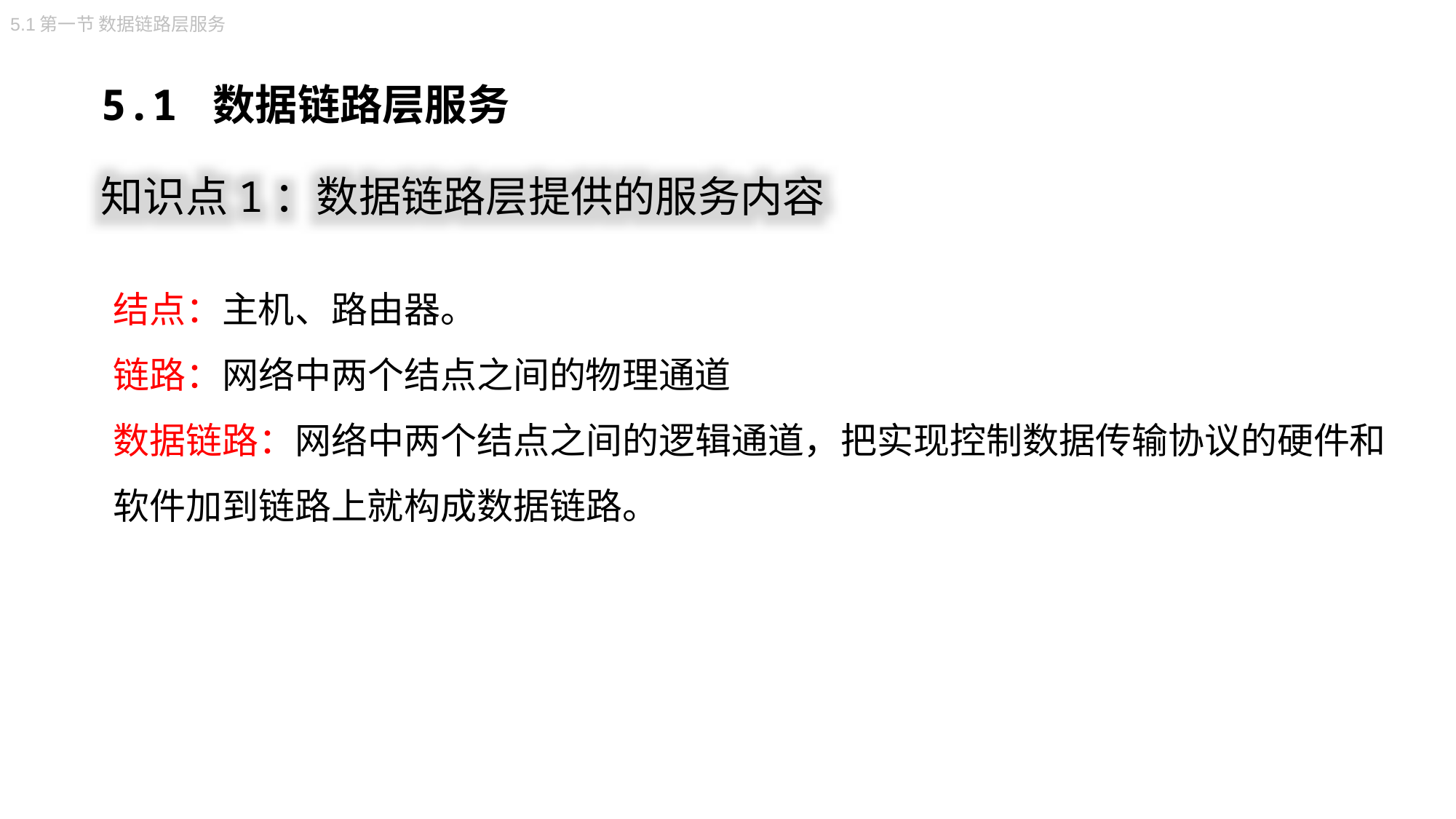

5.1第一节 数据链路层服务
5.1 数据链路层服务
知识点1：数据链路层提供的服务内容
结点：主机、路由器。
链路：网络中两个结点之间的物理通道
数据链路：网络中两个结点之间的逻辑通道，把实现控制数据传输协议的硬件和软件加到链路上就构成数据链路。